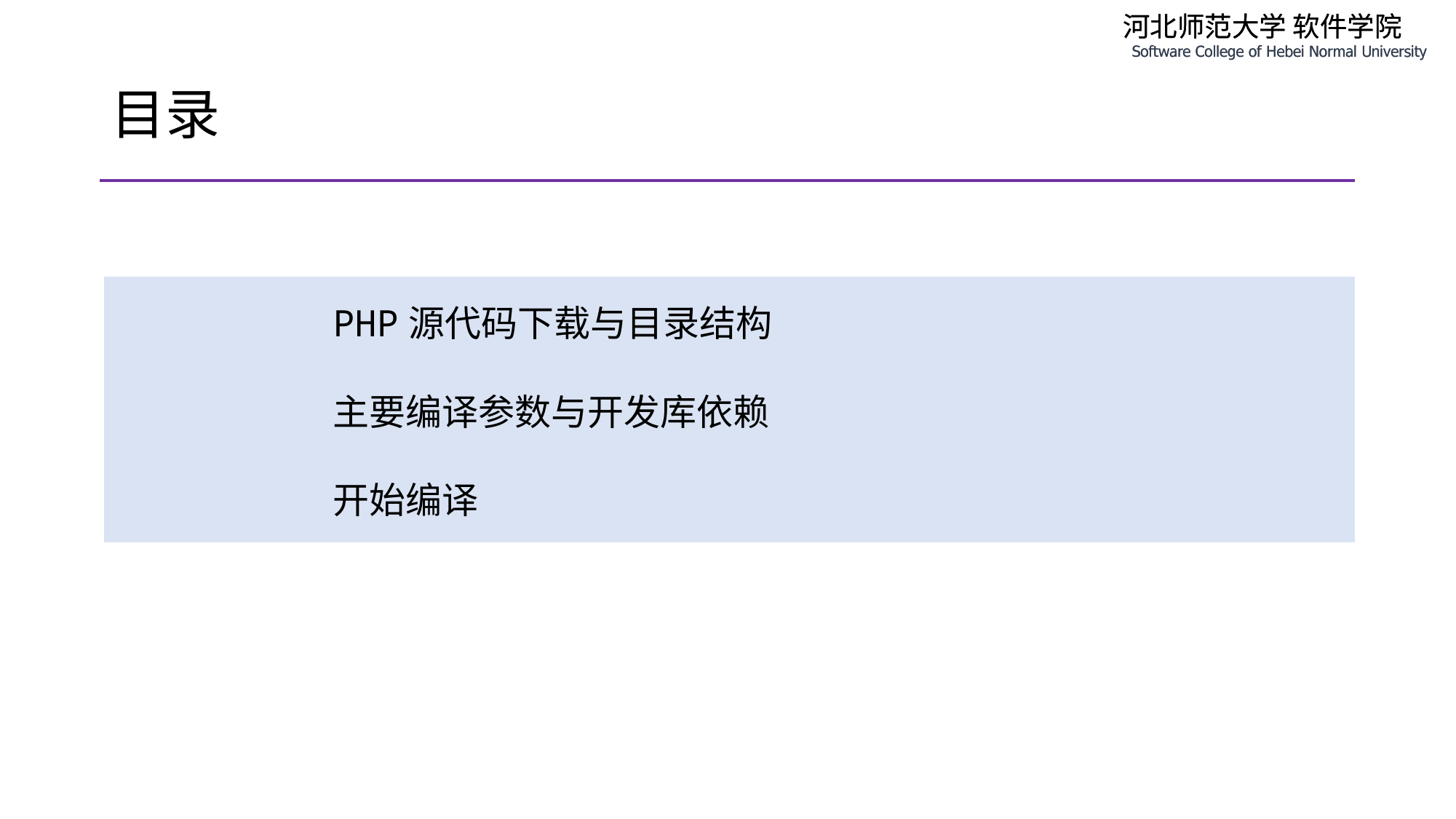

# 目录
| PHP源代码下载与目录结构 |
| --- |
| 主要编译参数与开发库依赖 |
| 开始编译 |